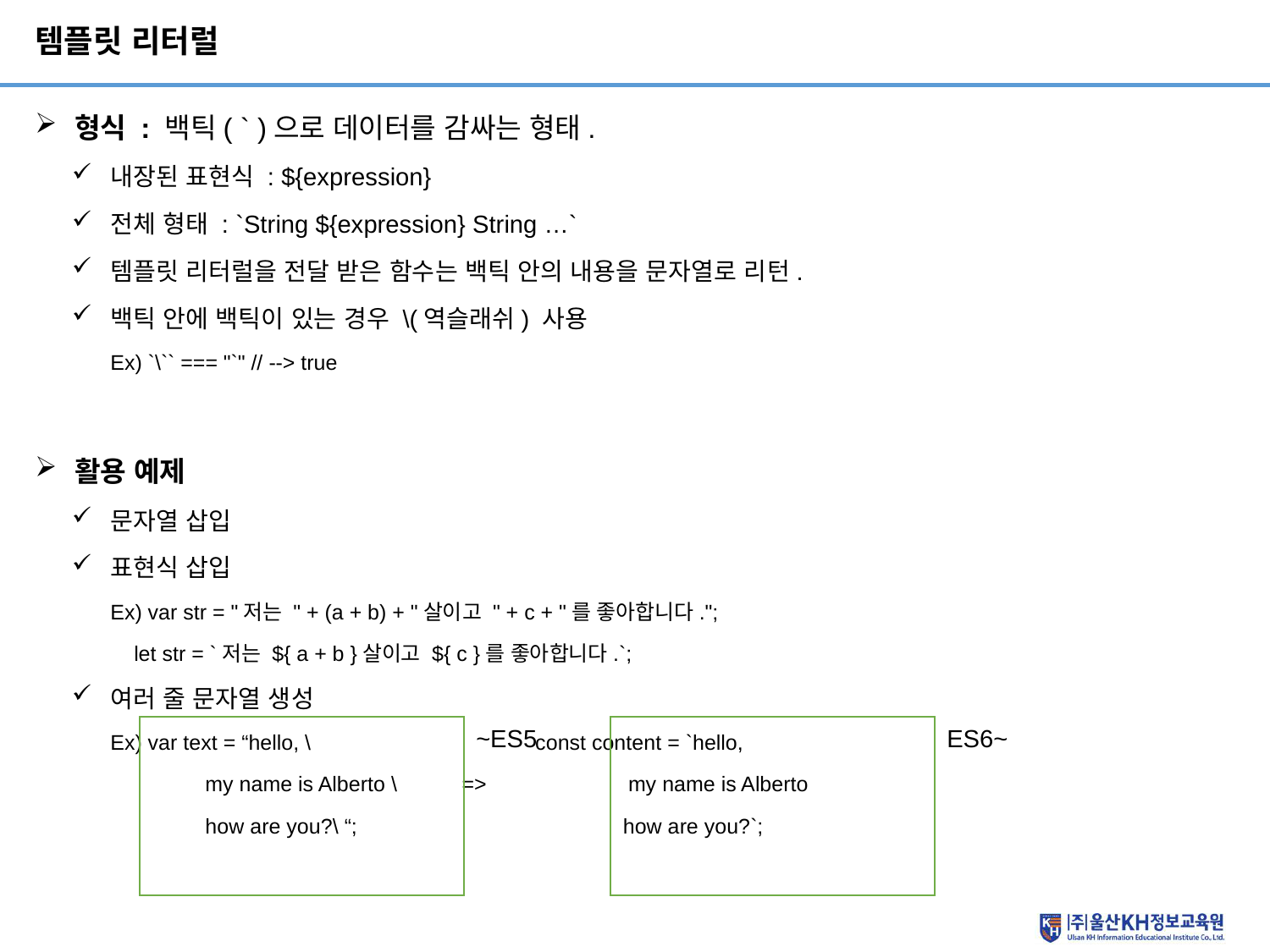

# 템플릿 리터럴

형식 : 백틱( ` )으로 데이터를 감싸는 형태.
내장된 표현식 : ${expression}
전체 형태 : `String ${expression} String …`
템플릿 리터럴을 전달 받은 함수는 백틱 안의 내용을 문자열로 리턴.
백틱 안에 백틱이 있는 경우 \(역슬래쉬) 사용
Ex) `\`` === "`" // --> true

활용 예제
문자열 삽입
표현식 삽입
Ex) var str = "저는 " + (a + b) + "살이고 " + c + "를 좋아합니다.";
    let str = `저는 ${ a + b }살이고 ${ c }를 좋아합니다.`;
여러 줄 문자열 생성
Ex) var text = “hello, \                                      const content = `hello,
                my name is Alberto \           =>                        my name is Alberto
                how are you?\ “;                                             how are you?`;

~ES5

ES6~